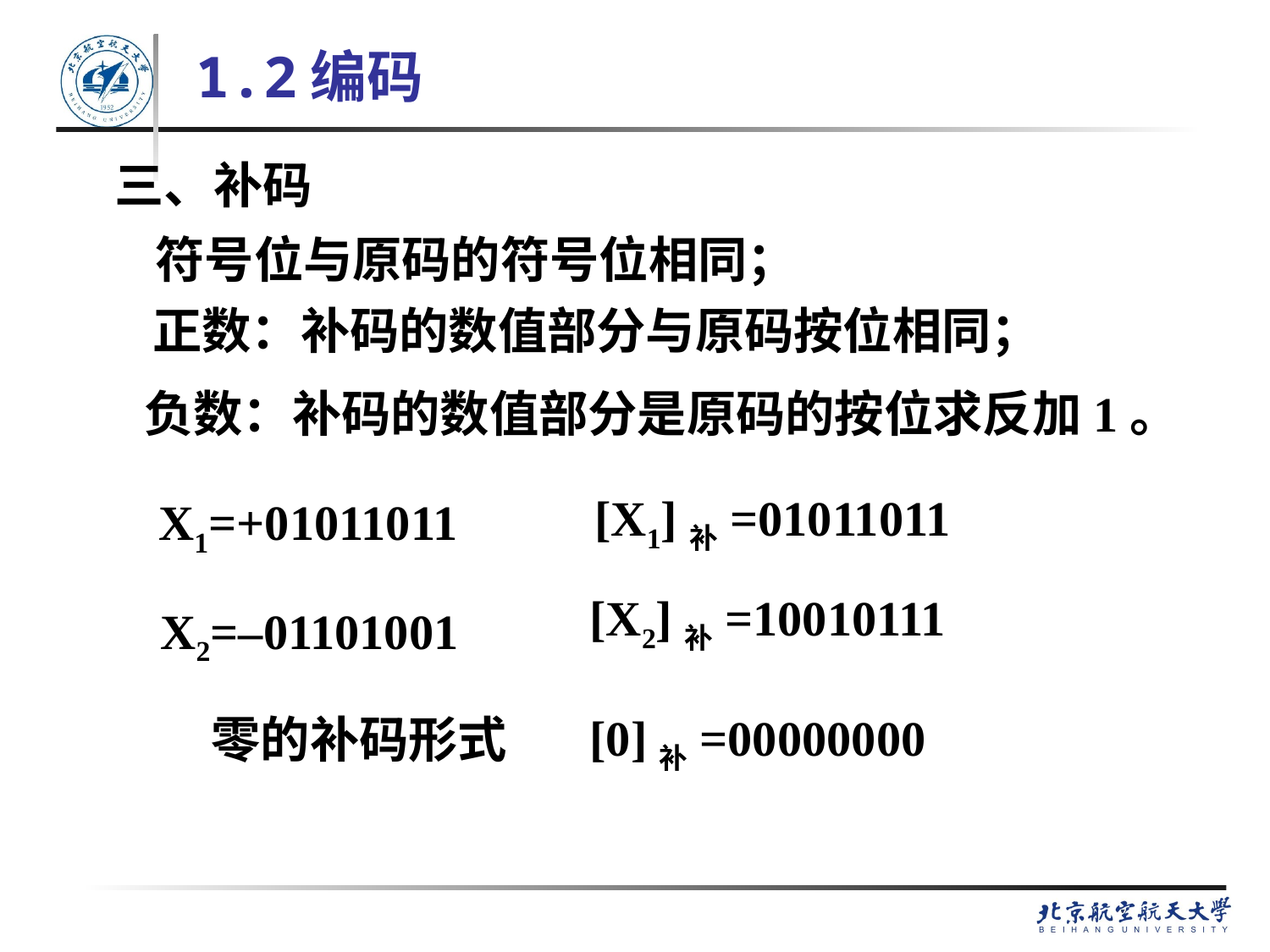

1.2编码
三、补码
符号位与原码的符号位相同；
正数：补码的数值部分与原码按位相同；
负数：补码的数值部分是原码的按位求反加1。
[X1]补=01011011
X1=+01011011
[X2]补=10010111
X2=–01101001
[0]补=00000000
  零的补码形式
24